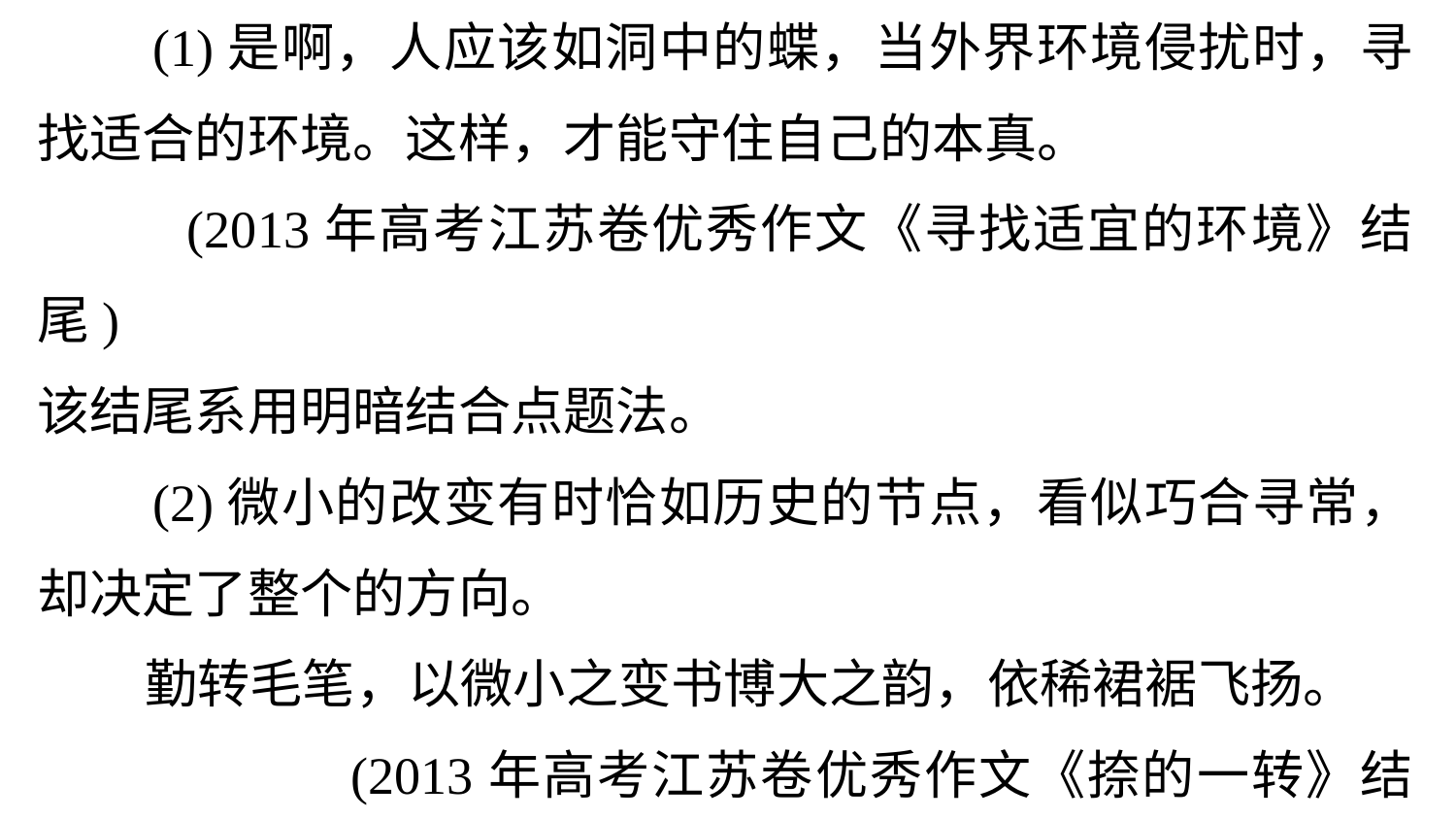

(1)是啊，人应该如洞中的蝶，当外界环境侵扰时，寻找适合的环境。这样，才能守住自己的本真。
          (2013年高考江苏卷优秀作文《寻找适宜的环境》结尾)
该结尾系用明暗结合点题法。
        (2)微小的改变有时恰如历史的节点，看似巧合寻常，却决定了整个的方向。
        勤转毛笔，以微小之变书博大之韵，依稀裙裾飞扬。
                     (2013年高考江苏卷优秀作文《捺的一转》结尾)
该结尾的议论方式是暗点题旨。